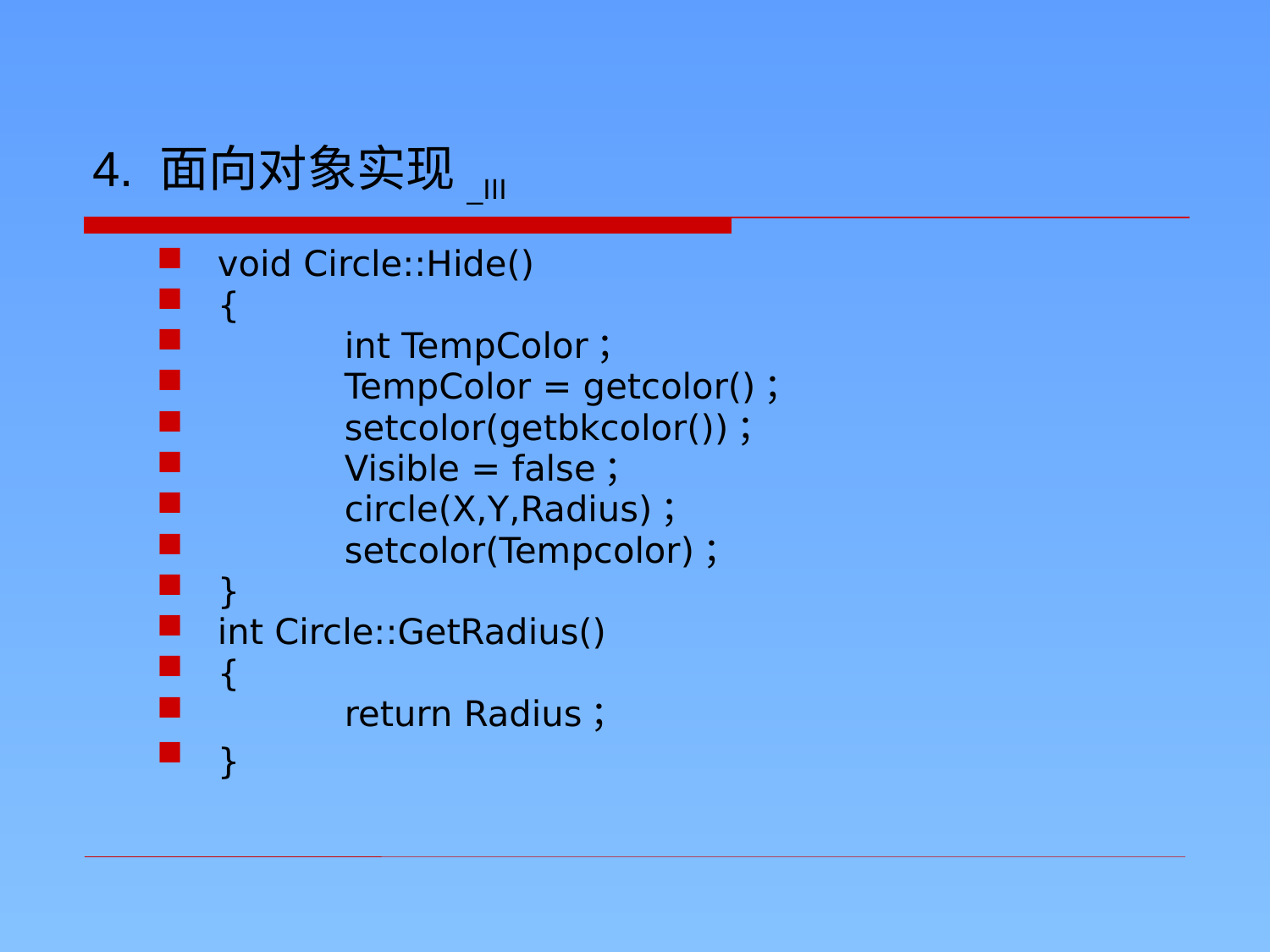

4. 面向对象实现_III
void Circle::Hide()
{
	int TempColor；
	TempColor = getcolor()；
	setcolor(getbkcolor())；
	Visible = false；
	circle(X,Y,Radius)；
	setcolor(Tempcolor)；
}
int Circle::GetRadius()
{
	return Radius；
}